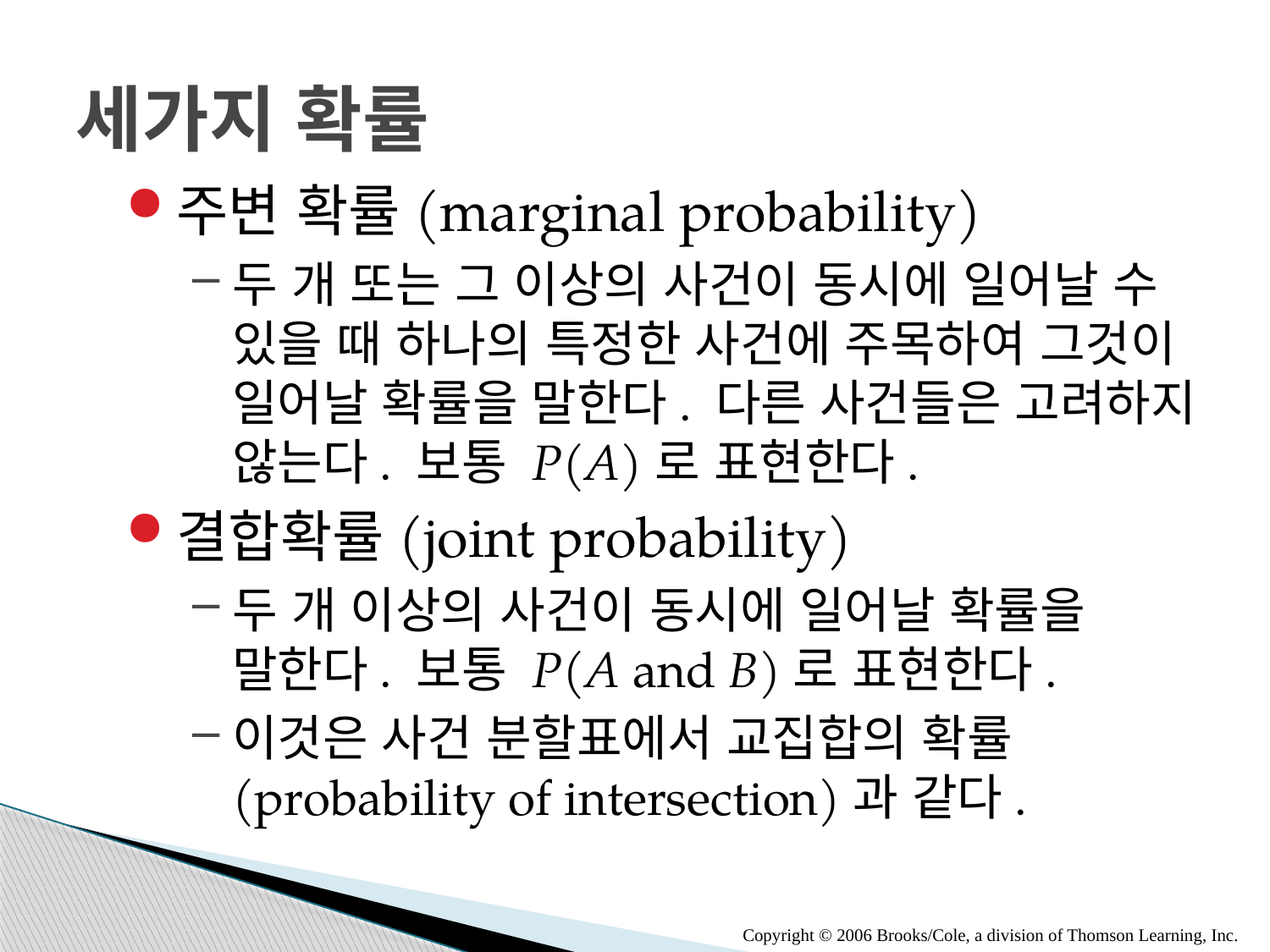

# 세가지 확률

주변 확률(marginal probability)
두 개 또는 그 이상의 사건이 동시에 일어날 수 있을 때 하나의 특정한 사건에 주목하여 그것이 일어날 확률을 말한다. 다른 사건들은 고려하지 않는다. 보통 P(A)로 표현한다.
결합확률(joint probability)
두 개 이상의 사건이 동시에 일어날 확률을 말한다. 보통 P(A and B)로 표현한다.
이것은 사건 분할표에서 교집합의 확률(probability of intersection)과 같다.